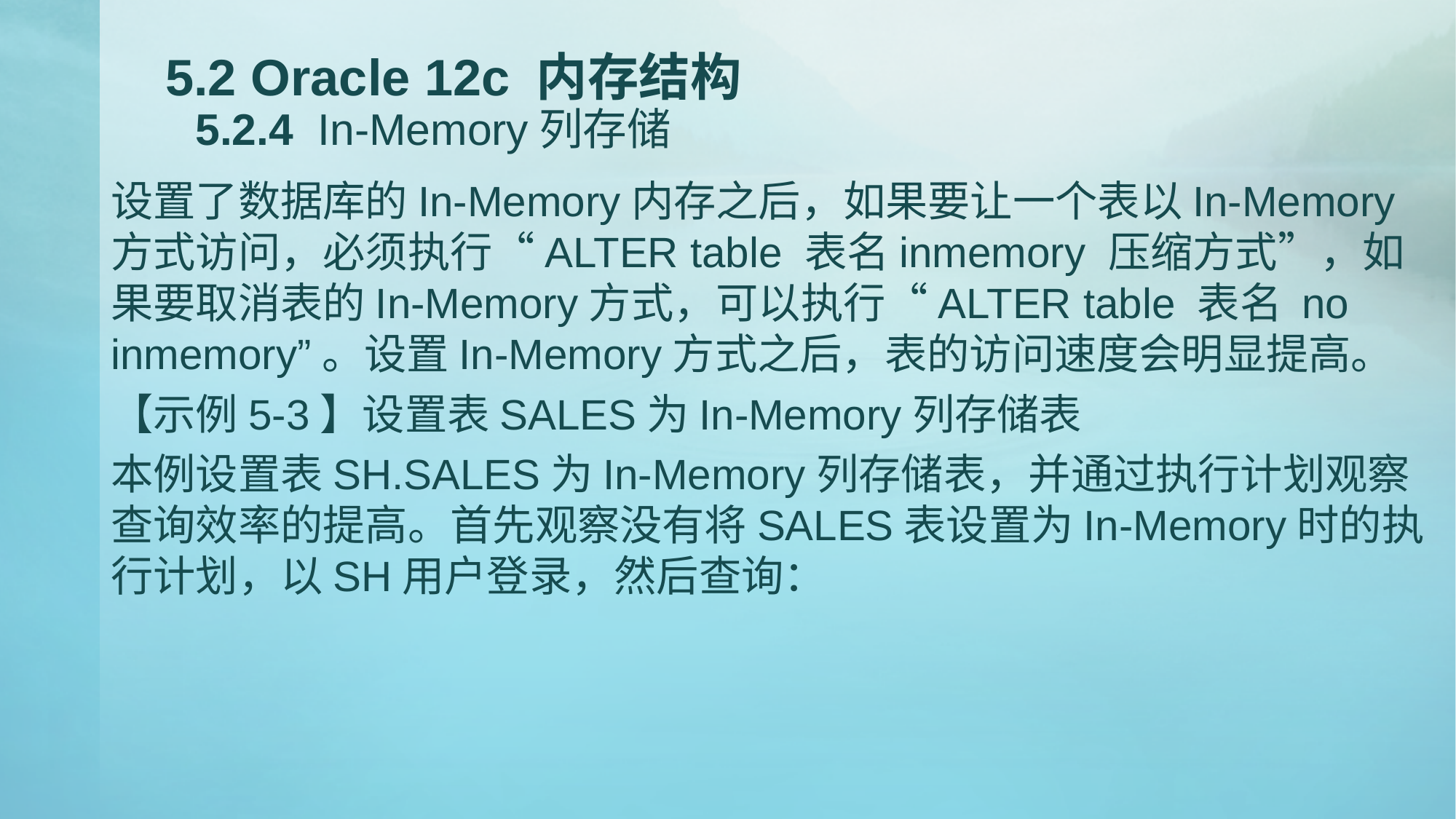

# 5.2 Oracle 12c 内存结构 5.2.4  In-Memory列存储
设置了数据库的In-Memory内存之后，如果要让一个表以In-Memory方式访问，必须执行“ALTER table 表名inmemory 压缩方式”，如果要取消表的In-Memory方式，可以执行“ALTER table 表名 no inmemory”。设置In-Memory方式之后，表的访问速度会明显提高。
【示例5-3】设置表SALES为In-Memory列存储表
本例设置表SH.SALES为In-Memory列存储表，并通过执行计划观察查询效率的提高。首先观察没有将SALES表设置为In-Memory时的执行计划，以SH用户登录，然后查询：